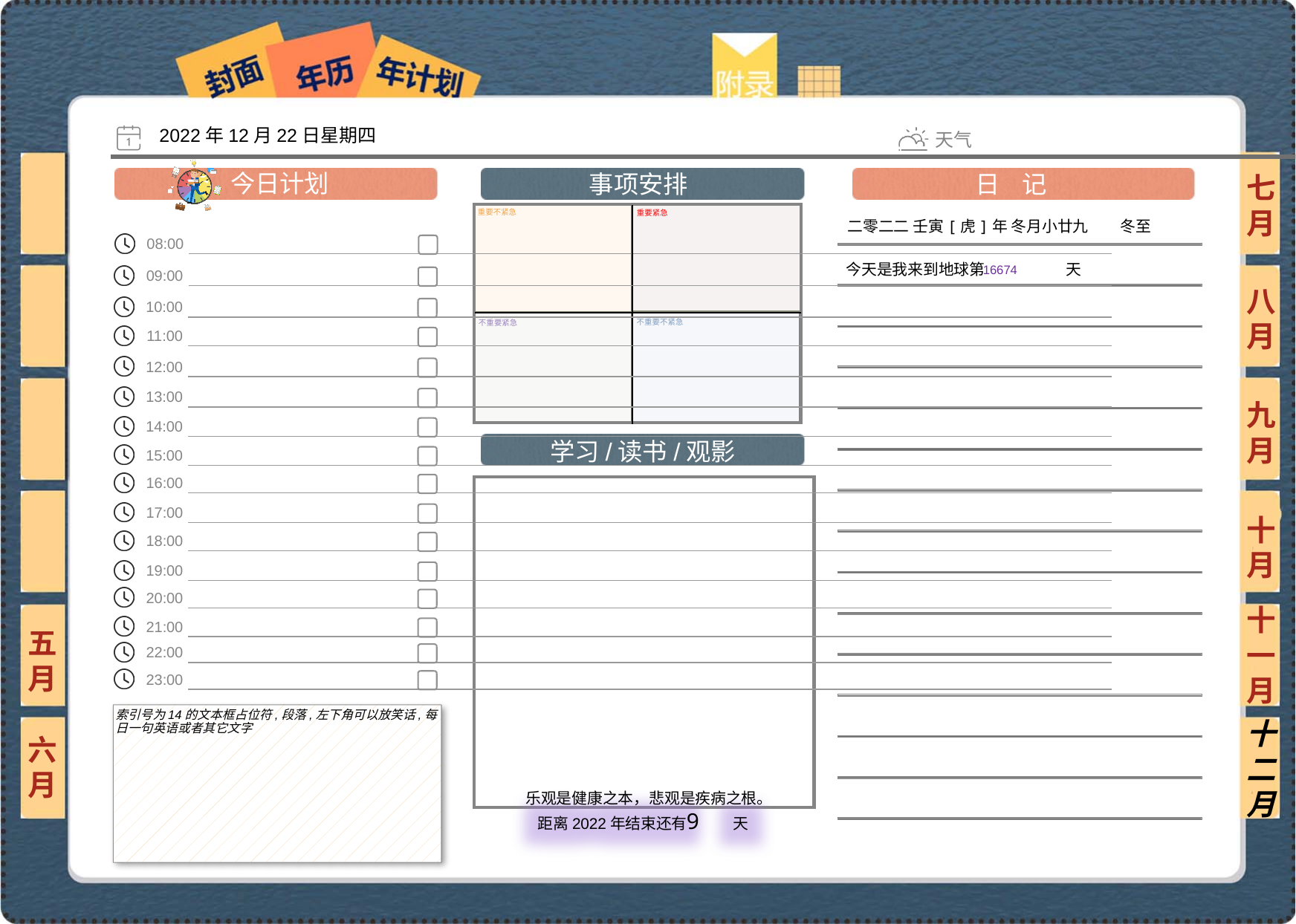

2022年12月22日星期四
七月
二零二二 壬寅[虎]年 冬月小廿九         冬至
16674
八月
九月
十月
十一月
五月
索引号为14的文本框占位符,段落,左下角可以放笑话,每日一句英语或者其它文字
六月
十二月
9
 乐观是健康之本，悲观是疾病之根。